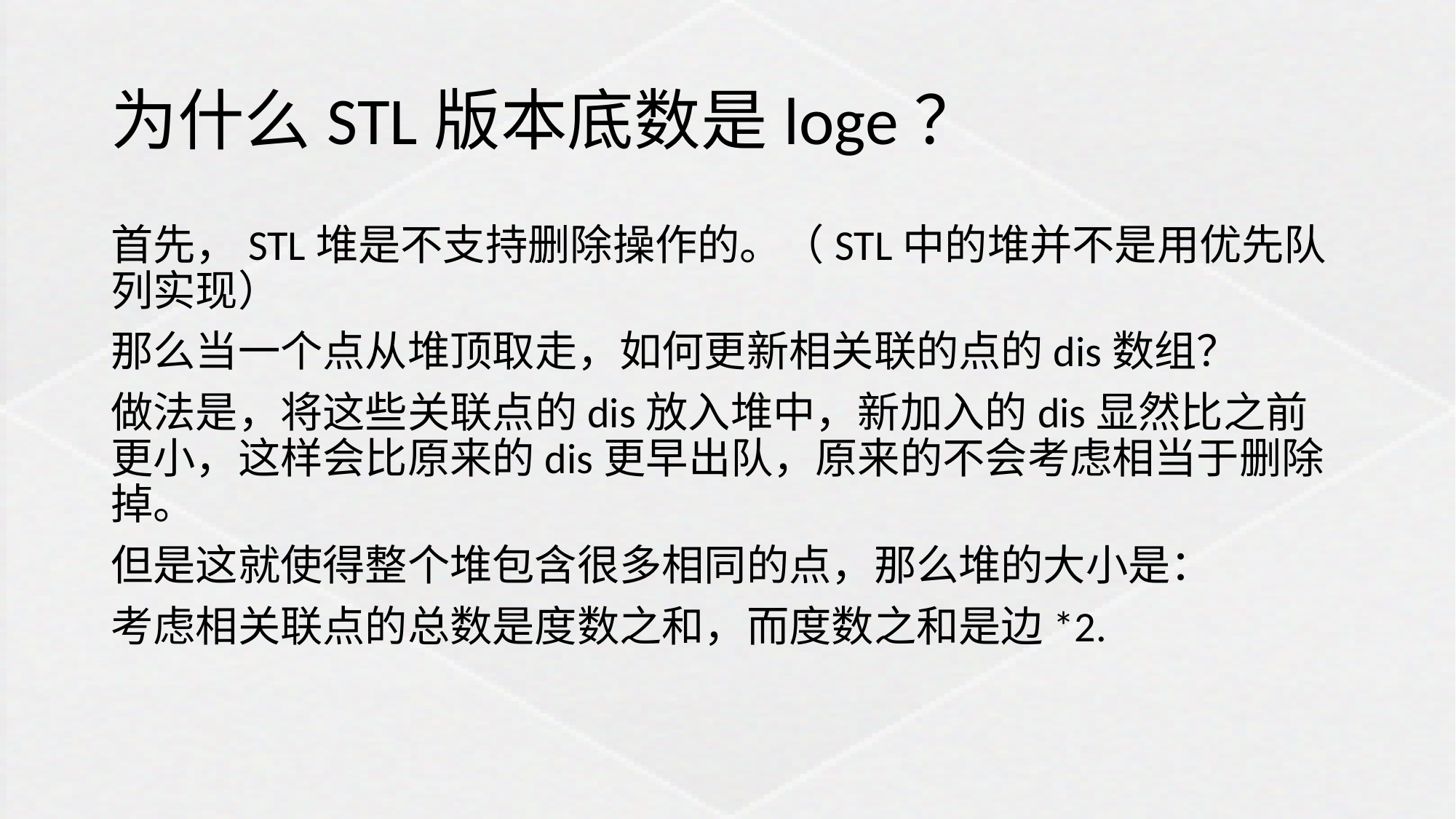

# 为什么STL版本底数是loge？
首先，STL堆是不支持删除操作的。（STL中的堆并不是用优先队列实现）
那么当一个点从堆顶取走，如何更新相关联的点的dis数组？
做法是，将这些关联点的dis放入堆中，新加入的dis显然比之前更小，这样会比原来的dis更早出队，原来的不会考虑相当于删除掉。
但是这就使得整个堆包含很多相同的点，那么堆的大小是：
考虑相关联点的总数是度数之和，而度数之和是边*2.